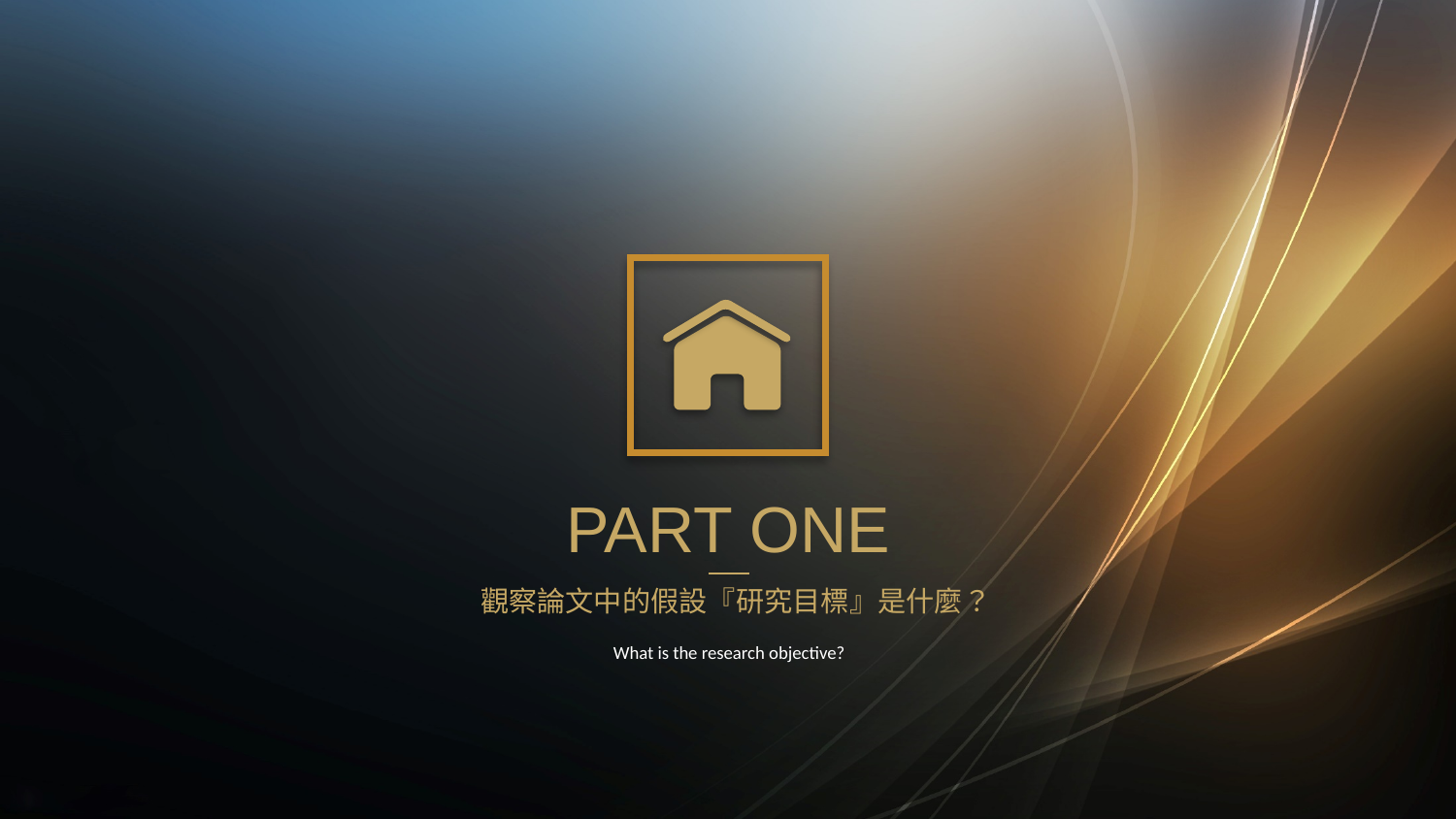

PART ONE
觀察論文中的假設『研究目標』是什麼？
What is the research objective?